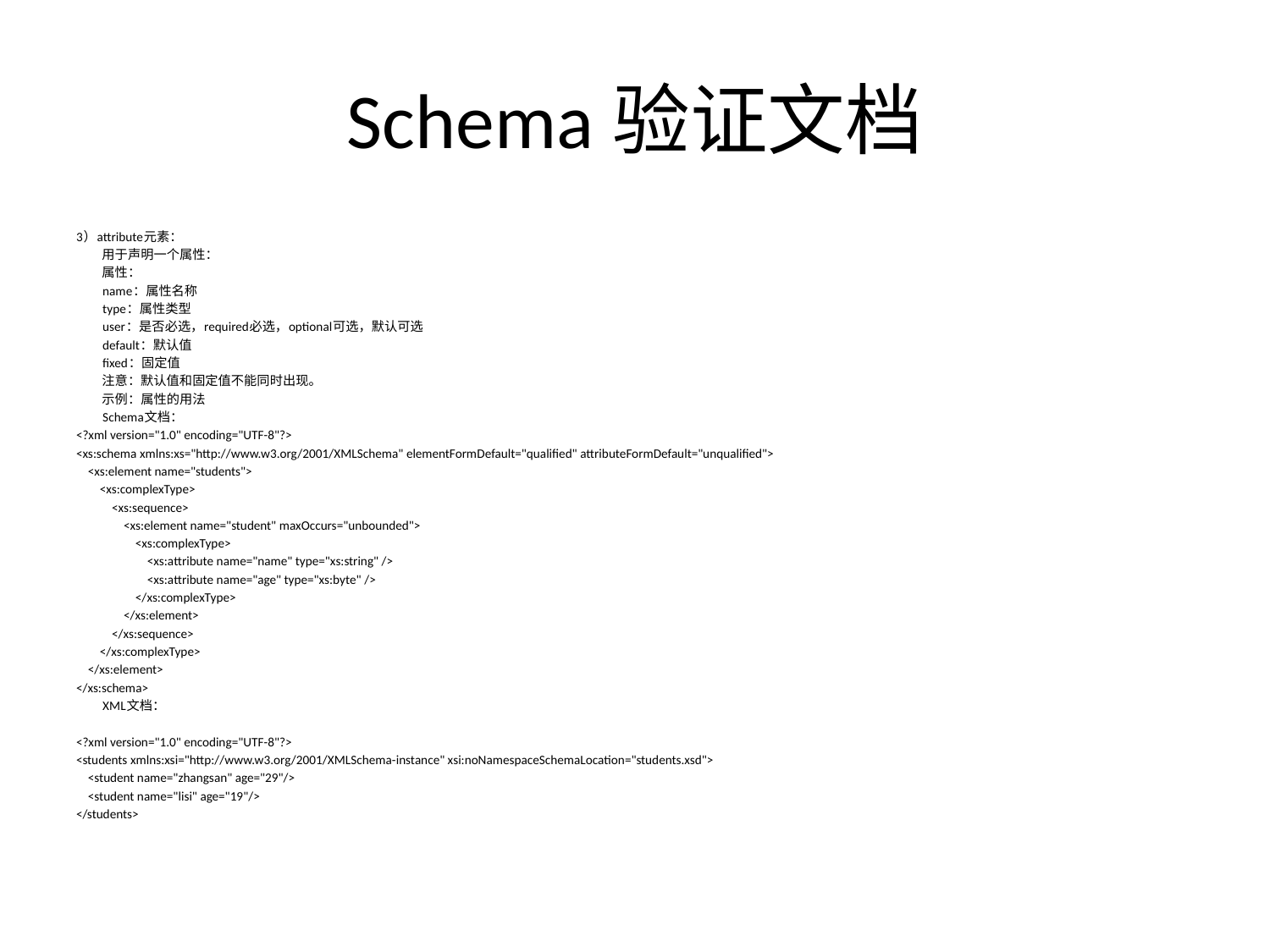

# Schema验证文档
3）attribute元素：
　　用于声明一个属性：
　　属性：
　　name：属性名称
　　type：属性类型
　　user：是否必选，required必选，optional可选，默认可选
　　default：默认值
　　fixed：固定值
　　注意：默认值和固定值不能同时出现。
　　示例：属性的用法
　　Schema文档：
<?xml version="1.0" encoding="UTF-8"?>
<xs:schema xmlns:xs="http://www.w3.org/2001/XMLSchema" elementFormDefault="qualified" attributeFormDefault="unqualified">
    <xs:element name="students">
        <xs:complexType>
            <xs:sequence>
                <xs:element name="student" maxOccurs="unbounded">
                    <xs:complexType>
                        <xs:attribute name="name" type="xs:string" />
                        <xs:attribute name="age" type="xs:byte" />
                    </xs:complexType>
                </xs:element>
            </xs:sequence>
        </xs:complexType>
    </xs:element>
</xs:schema>
　　XML文档：

<?xml version="1.0" encoding="UTF-8"?>
<students xmlns:xsi="http://www.w3.org/2001/XMLSchema-instance" xsi:noNamespaceSchemaLocation="students.xsd">
    <student name="zhangsan" age="29"/>
    <student name="lisi" age="19"/>
</students>